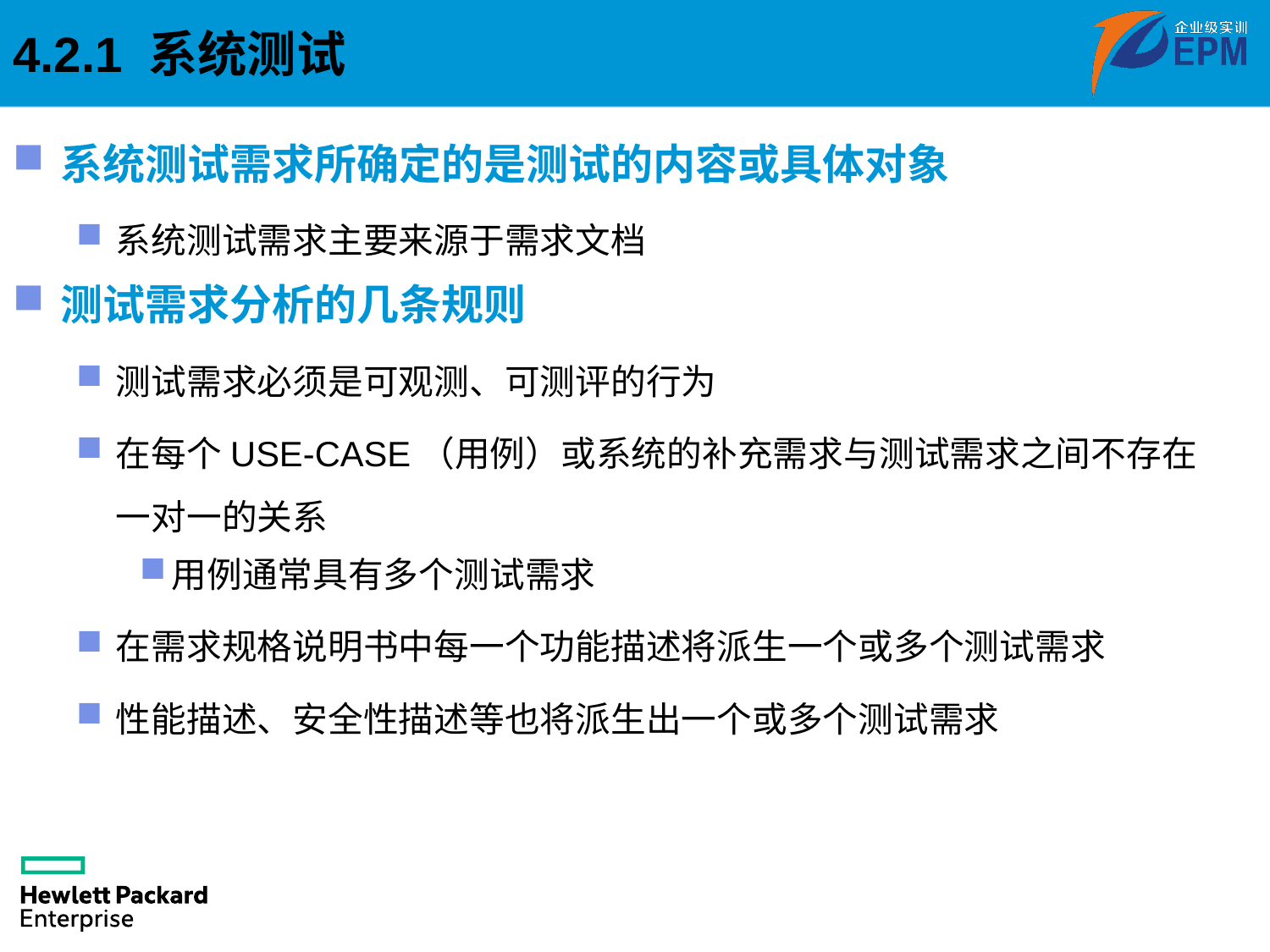

4.2.1 系统测试
系统测试需求所确定的是测试的内容或具体对象
系统测试需求主要来源于需求文档
测试需求分析的几条规则
测试需求必须是可观测、可测评的行为
在每个USE-CASE（用例）或系统的补充需求与测试需求之间不存在一对一的关系
用例通常具有多个测试需求
在需求规格说明书中每一个功能描述将派生一个或多个测试需求
性能描述、安全性描述等也将派生出一个或多个测试需求